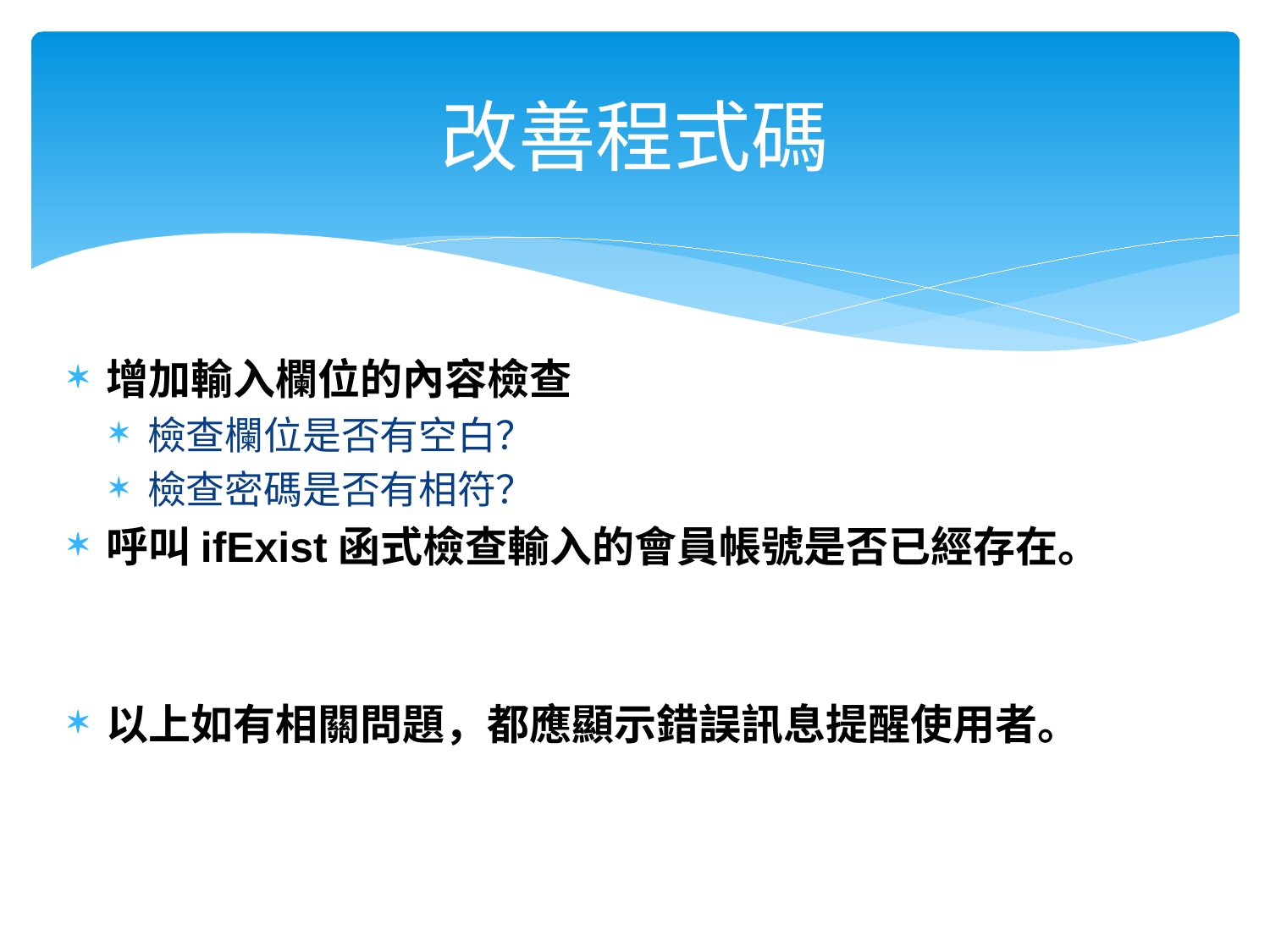

# 改善程式碼
增加輸入欄位的內容檢查
檢查欄位是否有空白？
檢查密碼是否有相符？
呼叫ifExist函式檢查輸入的會員帳號是否已經存在。

以上如有相關問題，都應顯示錯誤訊息提醒使用者。